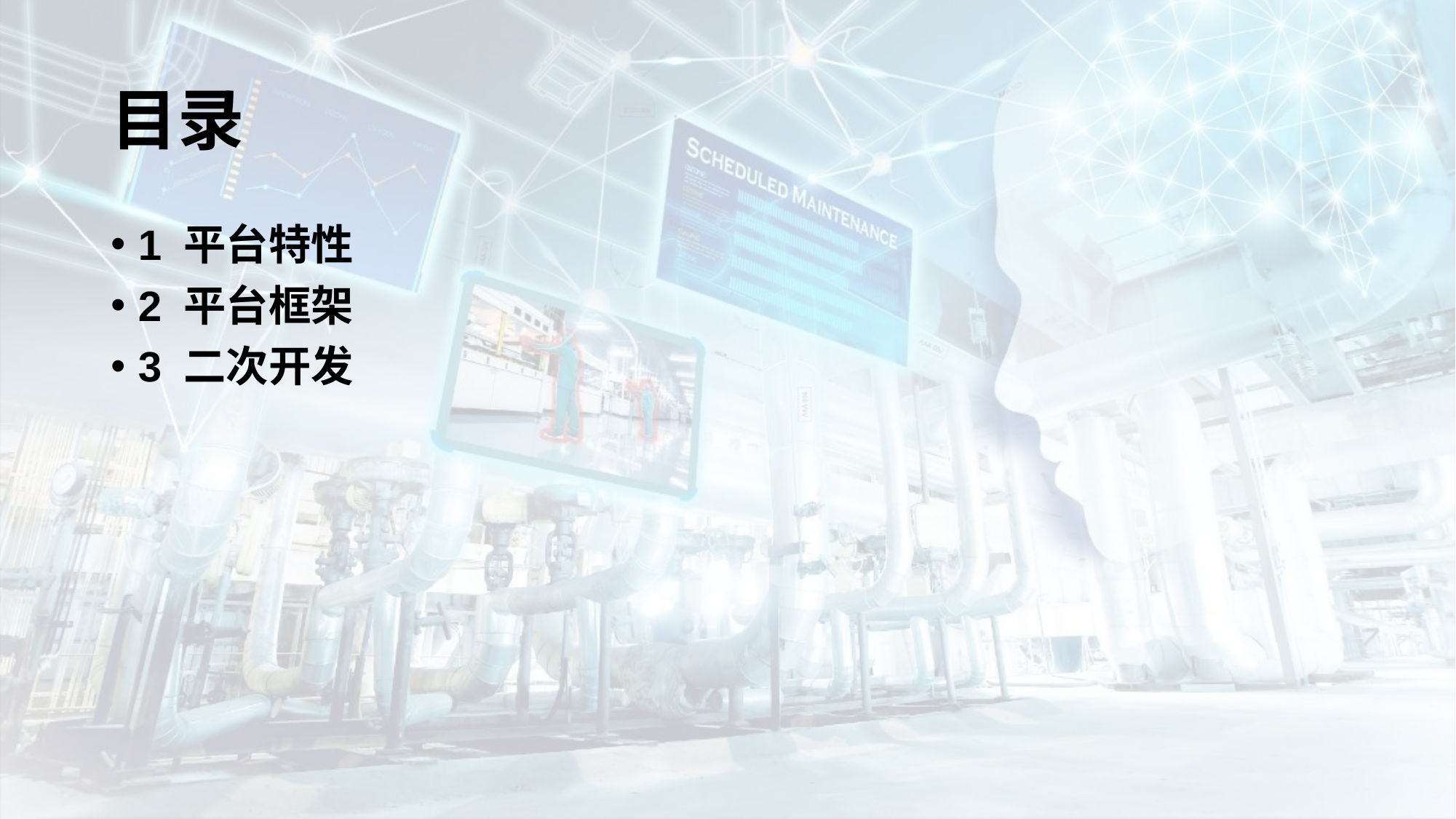

# 目录
1 平台特性
2 平台框架
3 二次开发